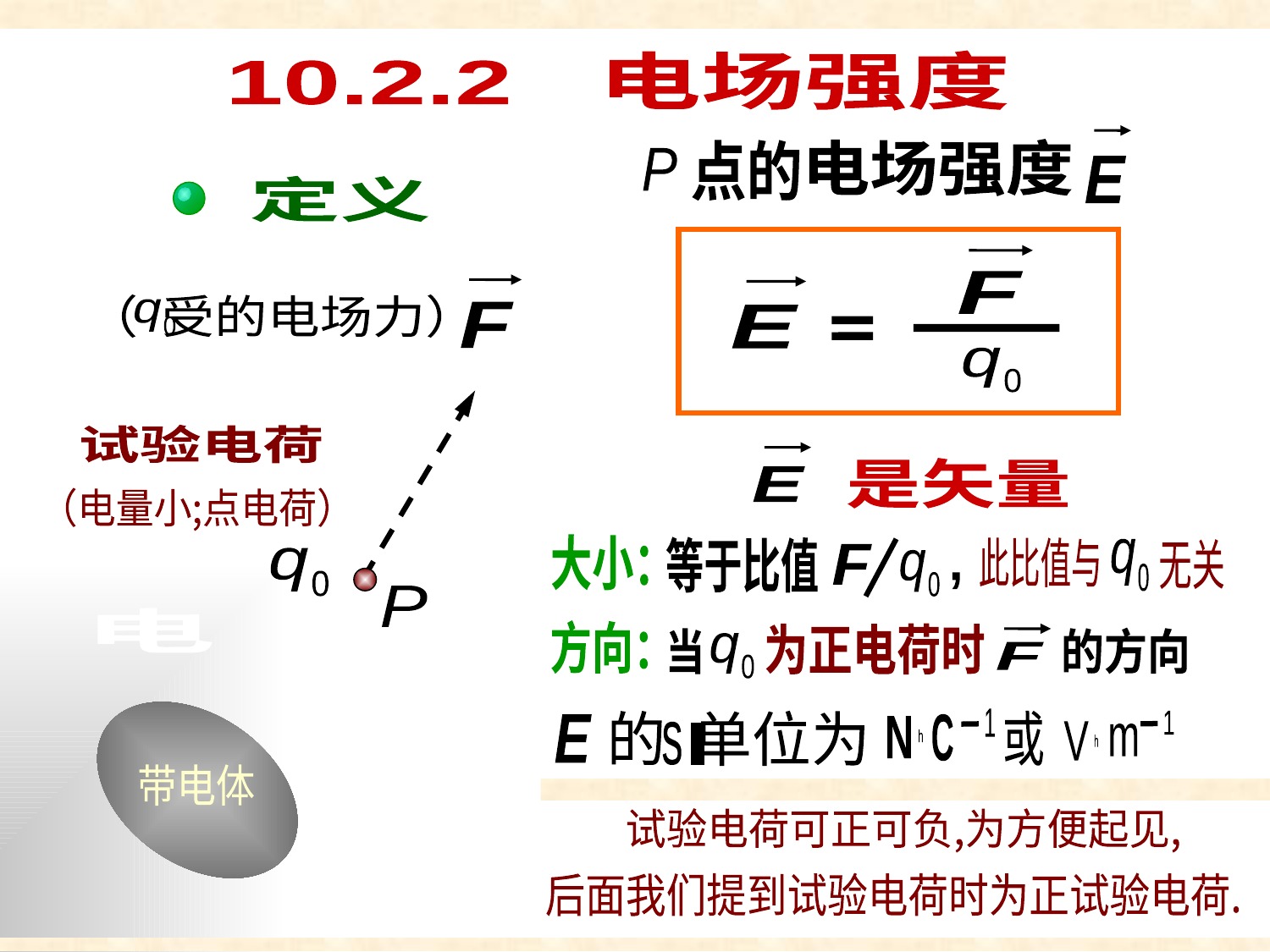

电场强度
10.2.2   电场强度

E
电场强度
点的
P

F

E

q
0

E
是矢量
定义

F
（  受的电场力）
q
0

试验电荷
（电量小;点电荷）
q
0

P
电
场

带电体
大小：
等于比值

F
q
0
,
此比值与
q
0
无关
方向：
当
q
0
为正电荷时
的方向

F
1

C
N
h
的  单位为
或
1

V
m
h
E
s
I

试验电荷可正可负,为方便起见,
后面我们提到试验电荷时为正试验电荷.